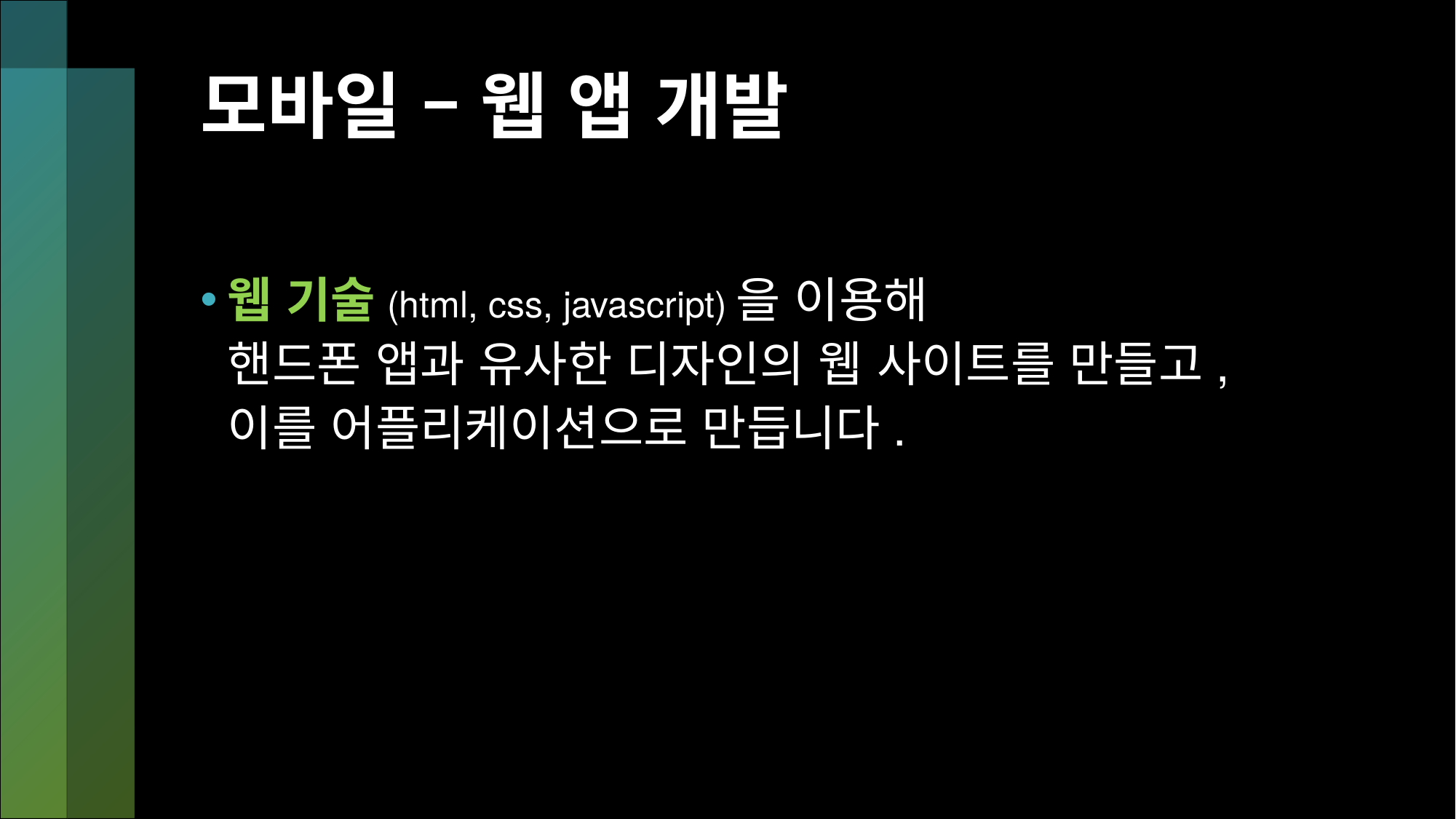

# 모바일 – 웹 앱 개발
웹 기술(html, css, javascript)을 이용해
핸드폰 앱과 유사한 디자인의 웹 사이트를 만들고,
이를 어플리케이션으로 만듭니다.